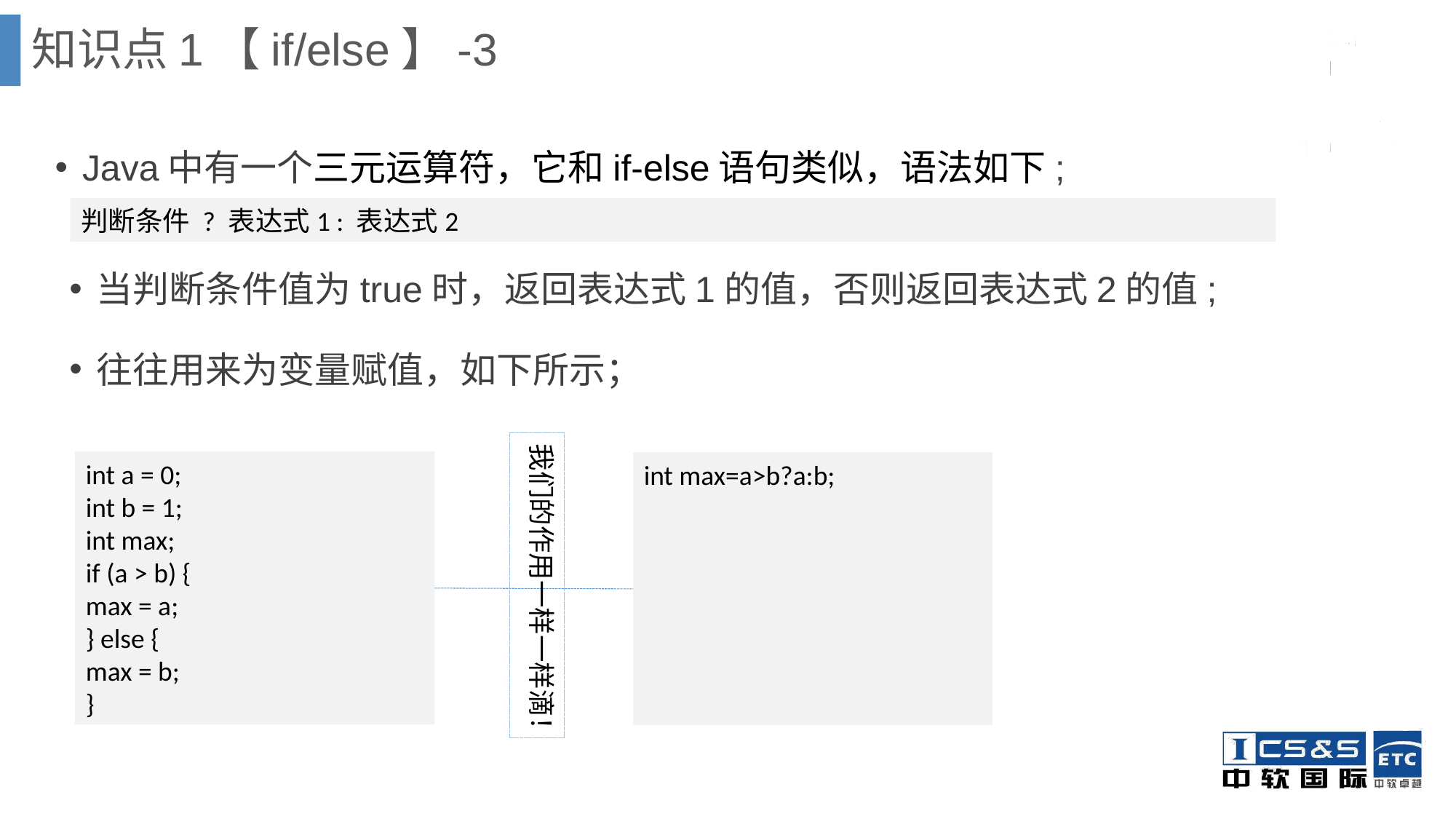

知识点1【if/else】-3
Java中有一个三元运算符，它和if-else语句类似，语法如下;

判断条件 ? 表达式1 : 表达式2
当判断条件值为true时，返回表达式1的值，否则返回表达式2的值;
往往用来为变量赋值，如下所示；

我们的作用一样一样滴！
int a = 0;
int b = 1;
int max;
if (a > b) {
max = a;
} else {
max = b;
}
int max=a>b?a:b;